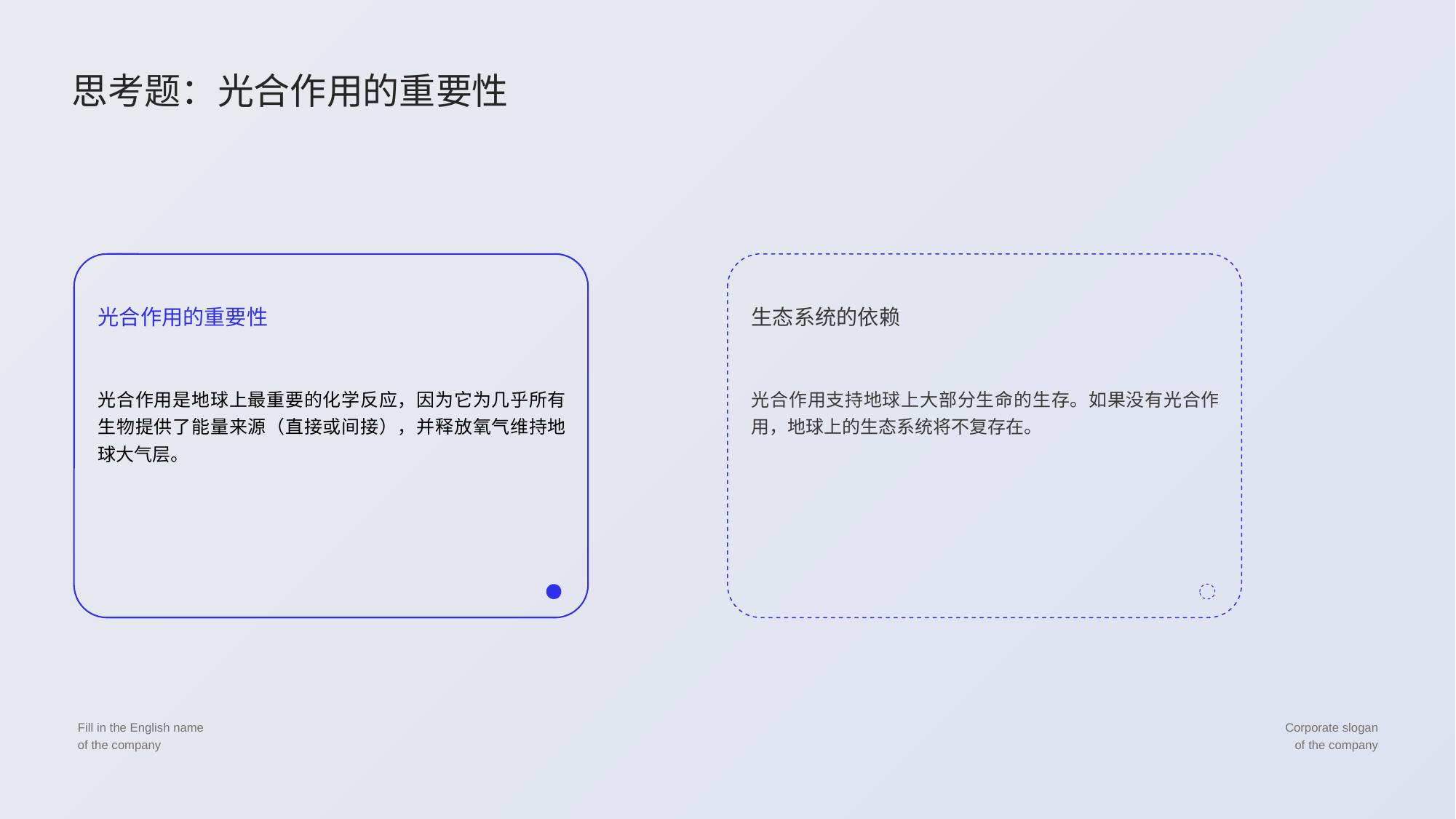

思考题：光合作用的重要性

光合作用的重要性
生态系统的依赖
光合作用是地球上最重要的化学反应，因为它为几乎所有生物提供了能量来源（直接或间接），并释放氧气维持地球大气层。
光合作用支持地球上大部分生命的生存。如果没有光合作用，地球上的生态系统将不复存在。

Fill in the English name
of the company
Corporate slogan
of the company